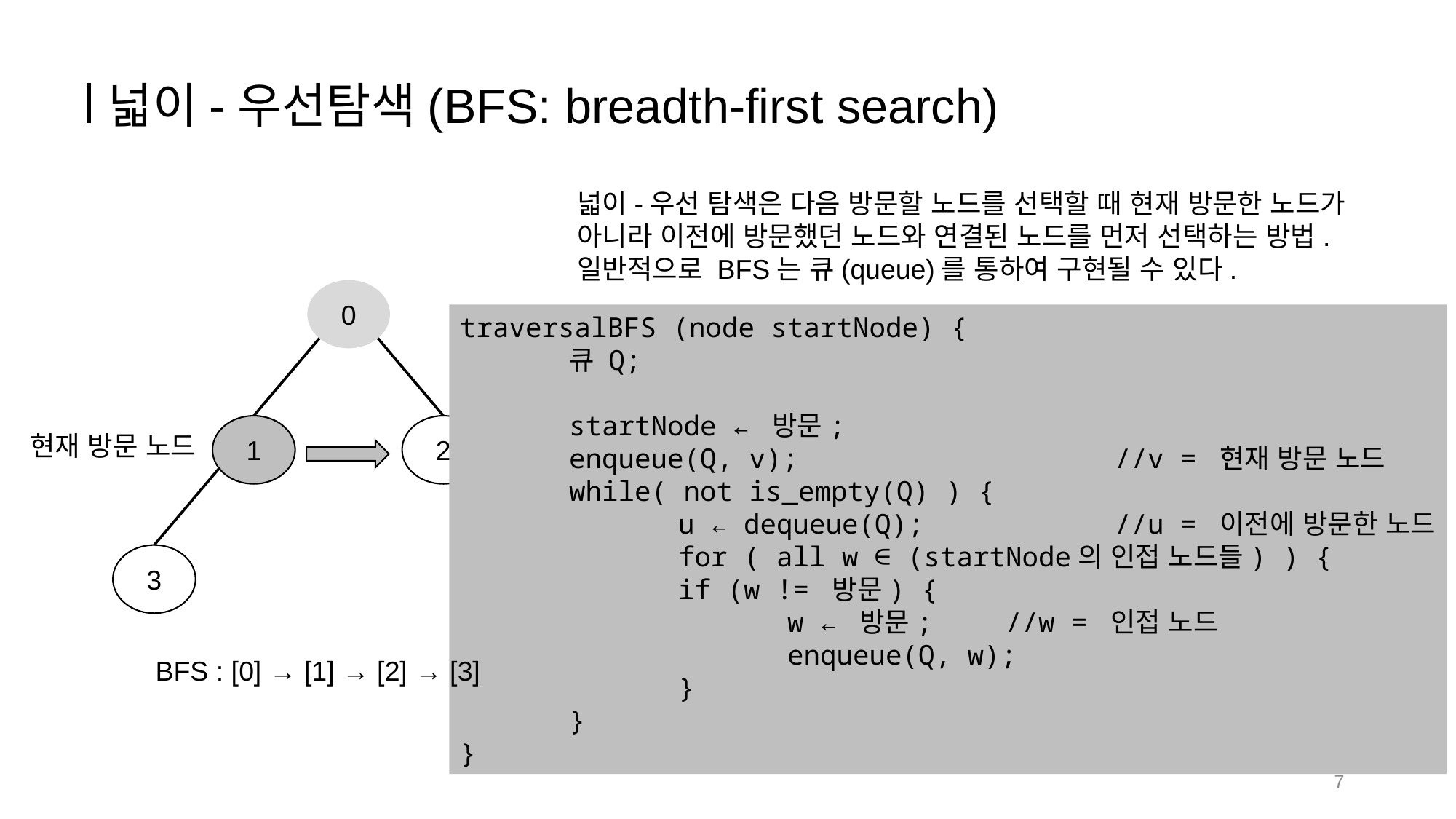

넓이-우선탐색(BFS: breadth-first search)
넓이-우선 탐색은 다음 방문할 노드를 선택할 때 현재 방문한 노드가
아니라 이전에 방문했던 노드와 연결된 노드를 먼저 선택하는 방법.
일반적으로 BFS는 큐(queue)를 통하여 구현될 수 있다.
0
traversalBFS (node startNode) {
	큐 Q;

	startNode ← 방문;
	enqueue(Q, v);			//v = 현재 방문 노드
	while( not is_empty(Q) ) {
		u ← dequeue(Q);		//u = 이전에 방문한 노드
		for ( all w ∈ (startNode의 인접 노드들) ) {
		if (w != 방문) {
			w ← 방문;	//w = 인접 노드
			enqueue(Q, w);
		}
	}
}
1
2
현재 방문 노드

3
BFS : [0] → [1] → [2] → [3]
7